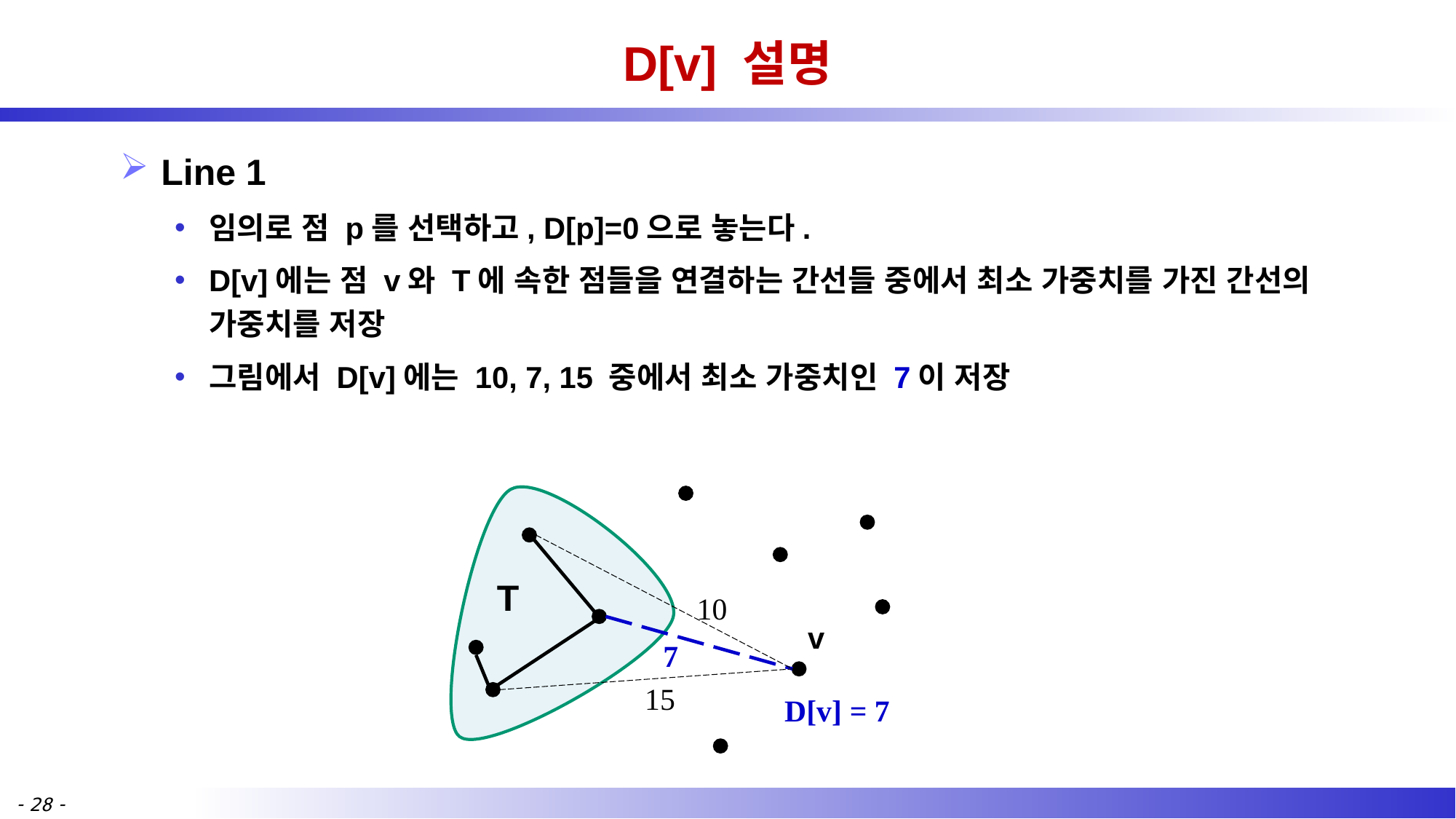

# D[v] 설명
Line 1
임의로 점 p를 선택하고, D[p]=0으로 놓는다.
D[v]에는 점 v와 T에 속한 점들을 연결하는 간선들 중에서 최소 가중치를 가진 간선의 가중치를 저장
그림에서 D[v]에는 10, 7, 15 중에서 최소 가중치인 7이 저장

T
10

v
7

15

D[v] = 7

- 28 -